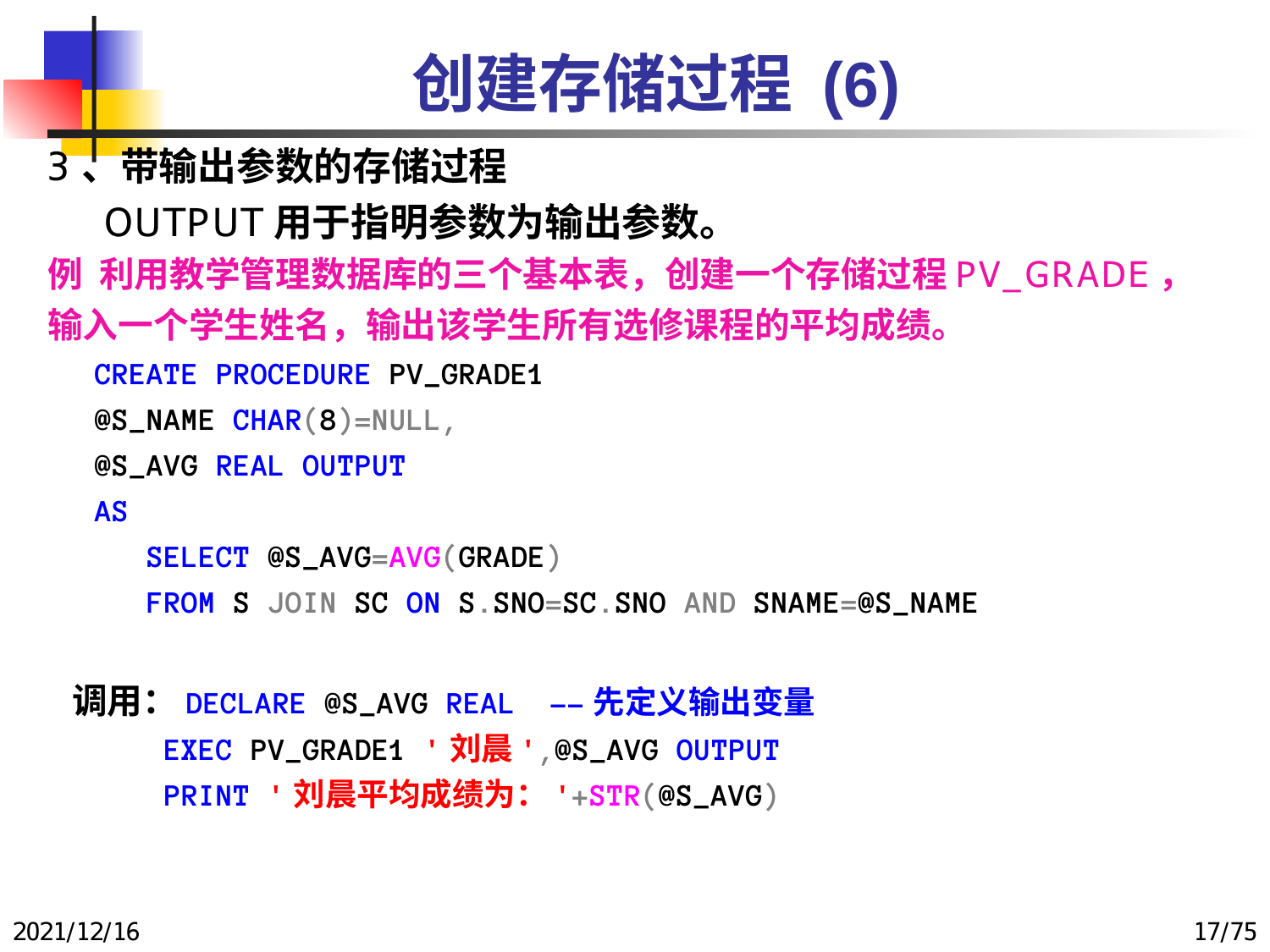

# 创建存储过程 (6)
3、带输出参数的存储过程
     OUTPUT用于指明参数为输出参数。
例  利用教学管理数据库的三个基本表，创建一个存储过程PV_GRADE，输入一个学生姓名，输出该学生所有选修课程的平均成绩。
CREATE PROCEDURE PV_GRADE1
@S_NAME CHAR(8)=NULL,
@S_AVG REAL OUTPUT
AS
   SELECT @S_AVG=AVG(GRADE)
   FROM S JOIN SC ON S.SNO=SC.SNO AND SNAME=@S_NAME

  调用：DECLARE @S_AVG REAL  --先定义输出变量
    EXEC PV_GRADE1 '刘晨',@S_AVG OUTPUT
    PRINT '刘晨平均成绩为：'+STR(@S_AVG)

2021/12/16
17/75